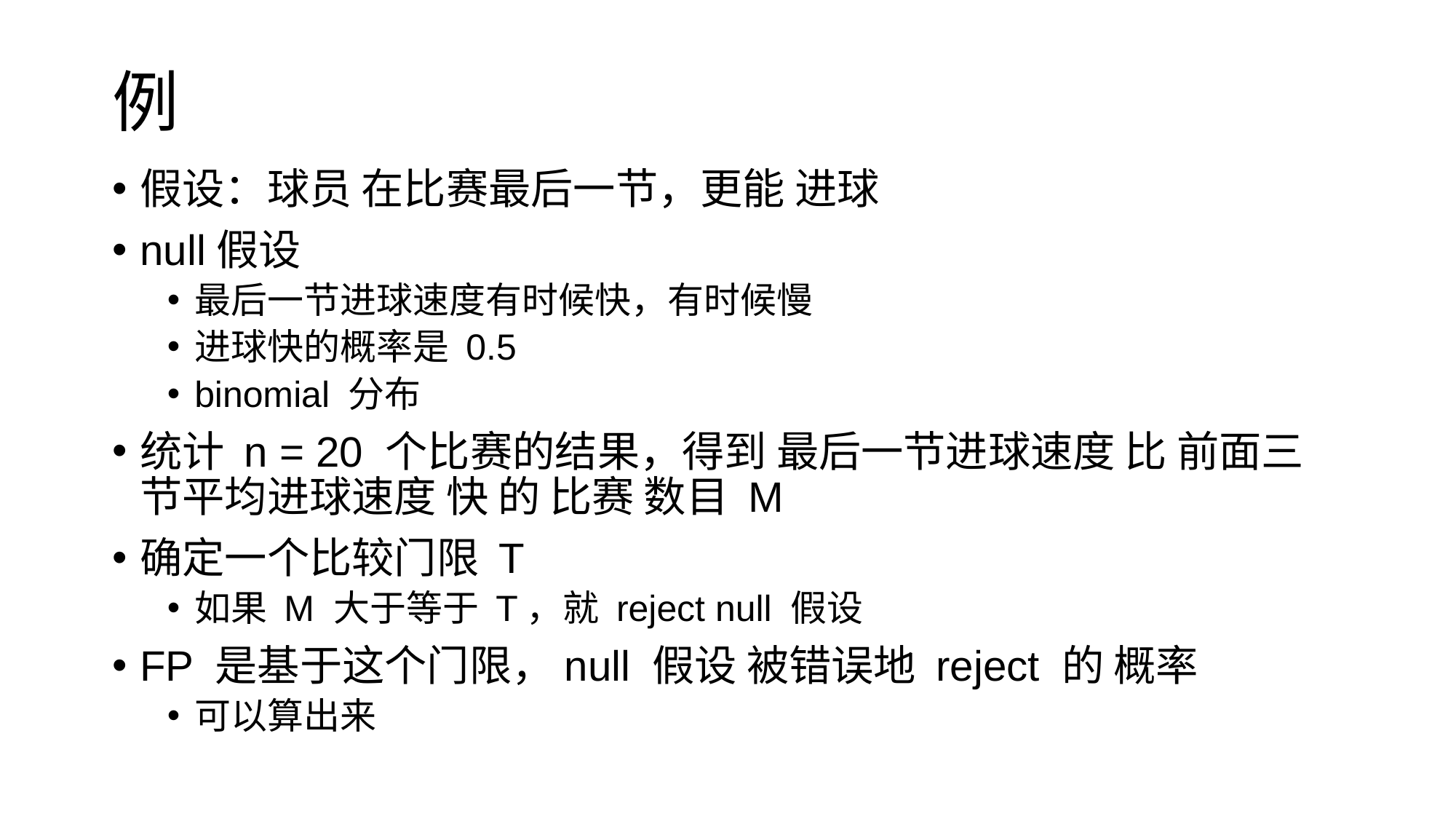

# 例
假设：球员 在比赛最后一节，更能 进球
null假设
最后一节进球速度有时候快，有时候慢
进球快的概率是 0.5
binomial 分布
统计 n = 20 个比赛的结果，得到 最后一节进球速度 比 前面三节平均进球速度 快 的 比赛 数目 M
确定一个比较门限 T
如果 M 大于等于 T，就 reject null 假设
FP 是基于这个门限，null 假设 被错误地 reject 的 概率
可以算出来